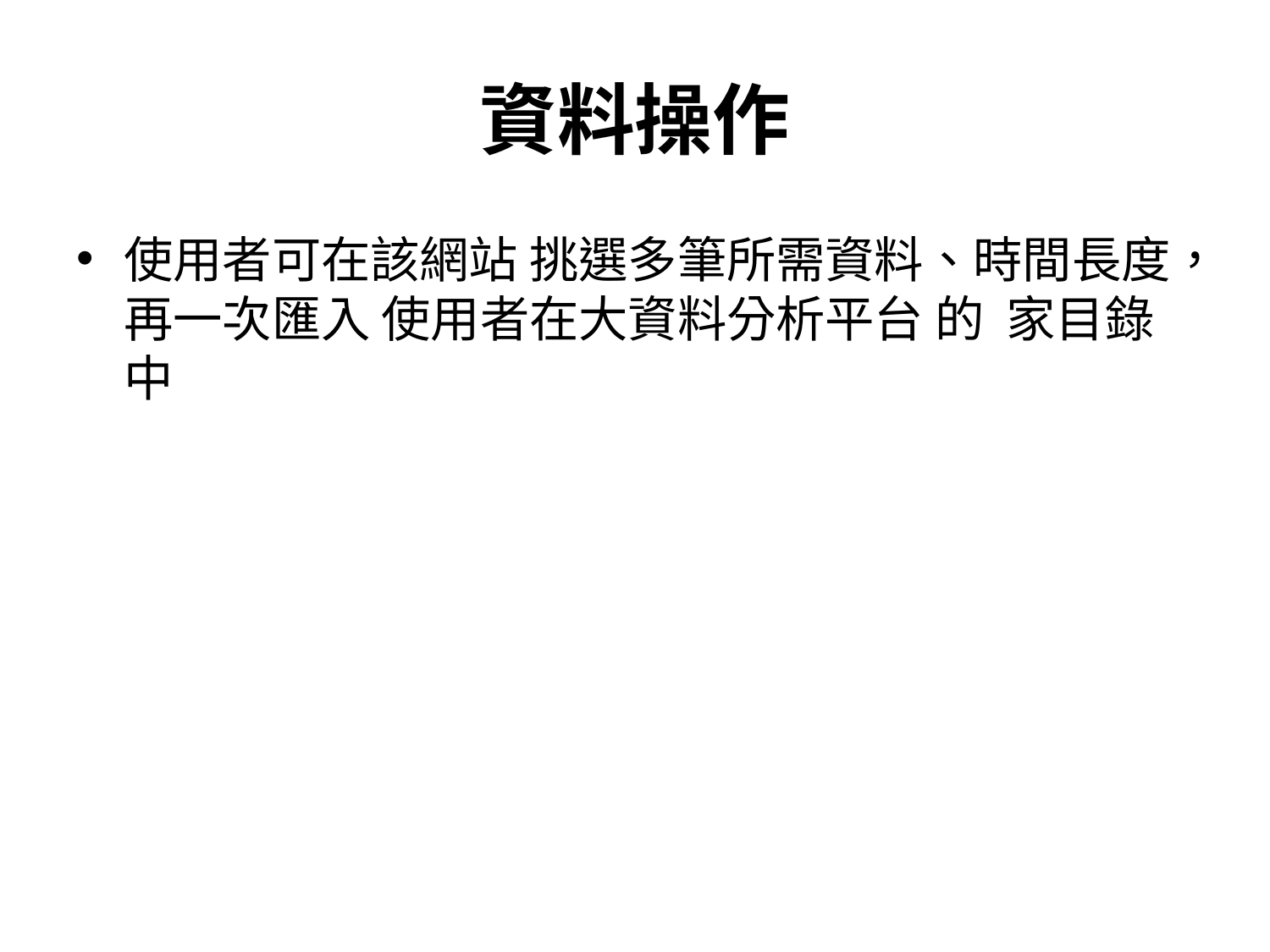

# 資料操作
使用者可在該網站 挑選多筆所需資料、時間長度，再一次匯入 使用者在大資料分析平台 的  家目錄中